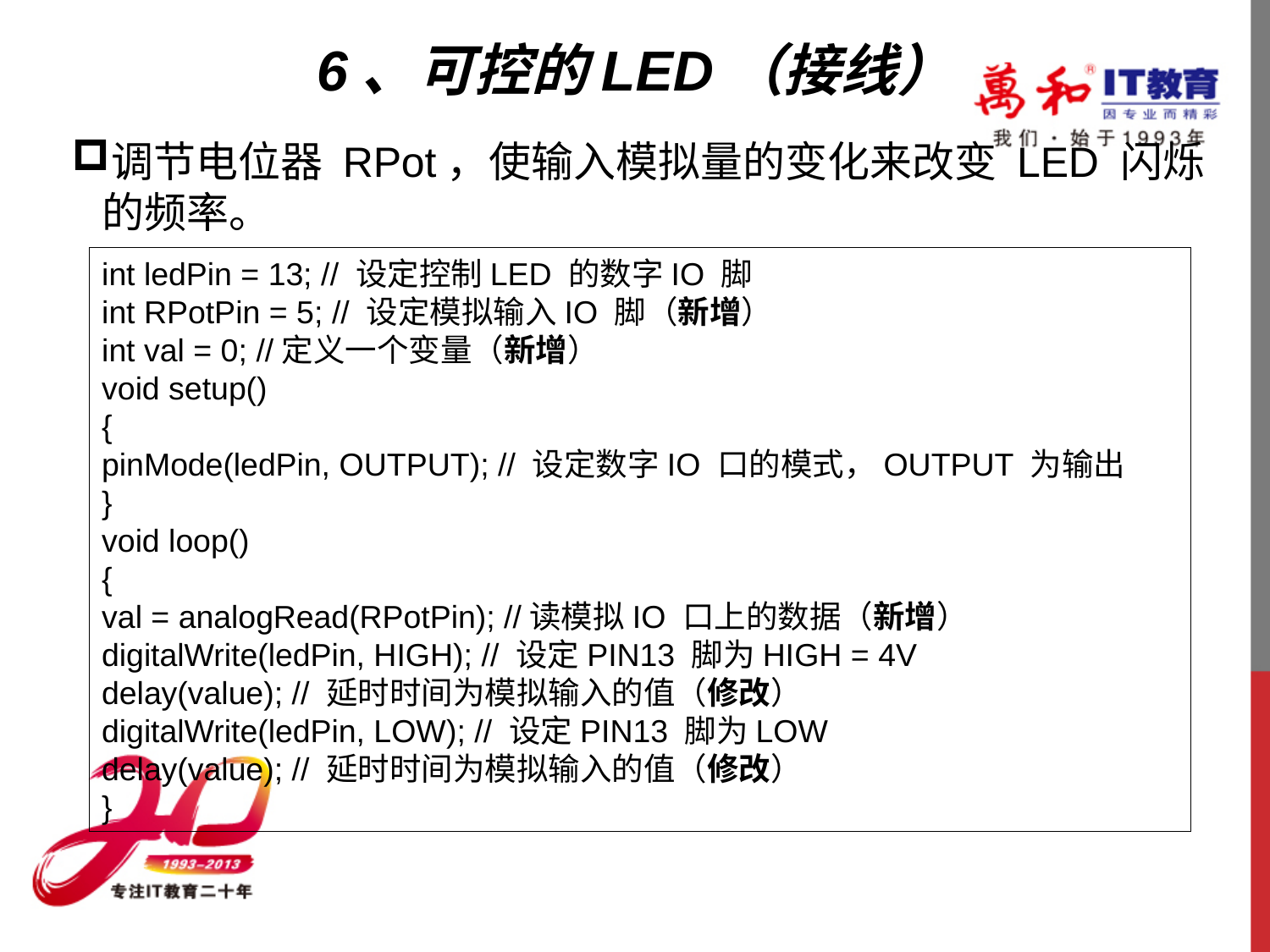

# 6、可控的LED（接线）
调节电位器 RPot，使输入模拟量的变化来改变 LED 闪烁的频率。
int ledPin = 13; // 设定控制LED 的数字IO 脚
int RPotPin = 5; // 设定模拟输入IO 脚（新增）
int val = 0; //定义一个变量（新增）
void setup()
{
pinMode(ledPin, OUTPUT); // 设定数字IO 口的模式，OUTPUT 为输出
}
void loop()
{
val = analogRead(RPotPin); //读模拟IO 口上的数据（新增）
digitalWrite(ledPin, HIGH); // 设定PIN13 脚为HIGH = 4V
delay(value); // 延时时间为模拟输入的值（修改）
digitalWrite(ledPin, LOW); // 设定PIN13 脚为LOW
delay(value); // 延时时间为模拟输入的值（修改）
}